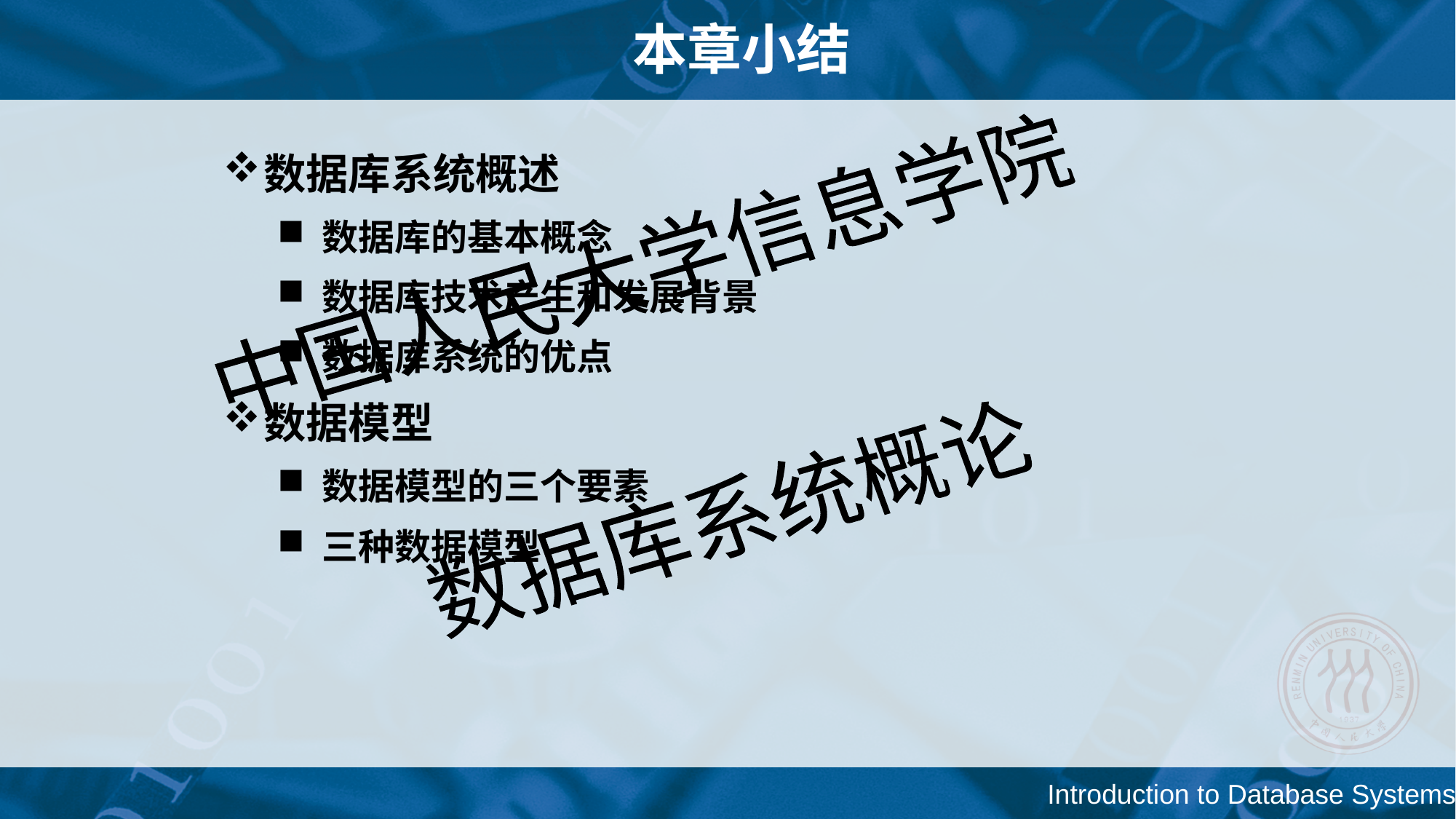

# 本章小结
数据库系统概述
 数据库的基本概念
 数据库技术产生和发展背景
 数据库系统的优点
数据模型
 数据模型的三个要素
 三种数据模型